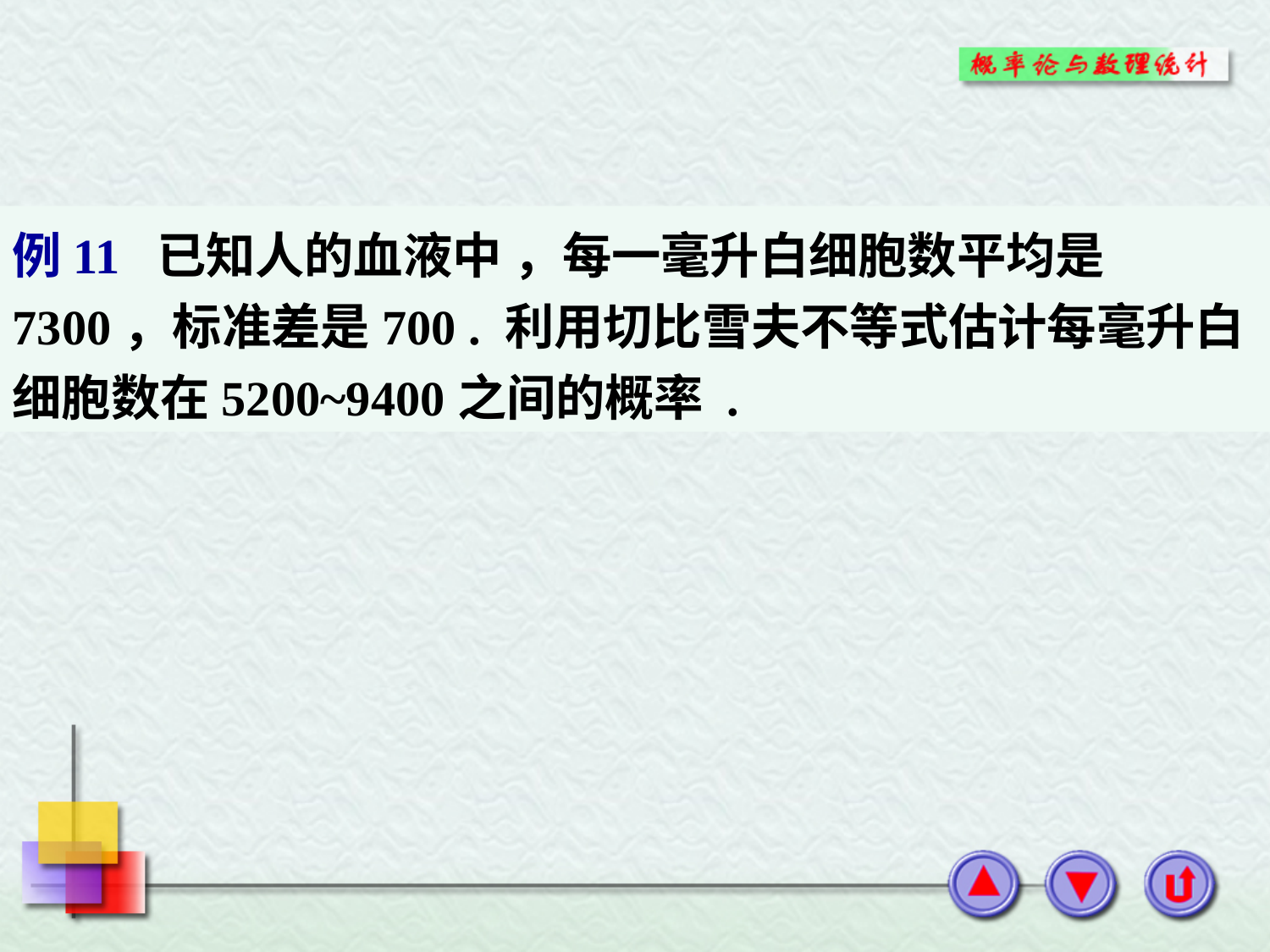

例11  已知人的血液中 ，每一毫升白细胞数平均是7300，标准差是700 . 利用切比雪夫不等式估计每毫升白细胞数在5200~9400之间的概率 .